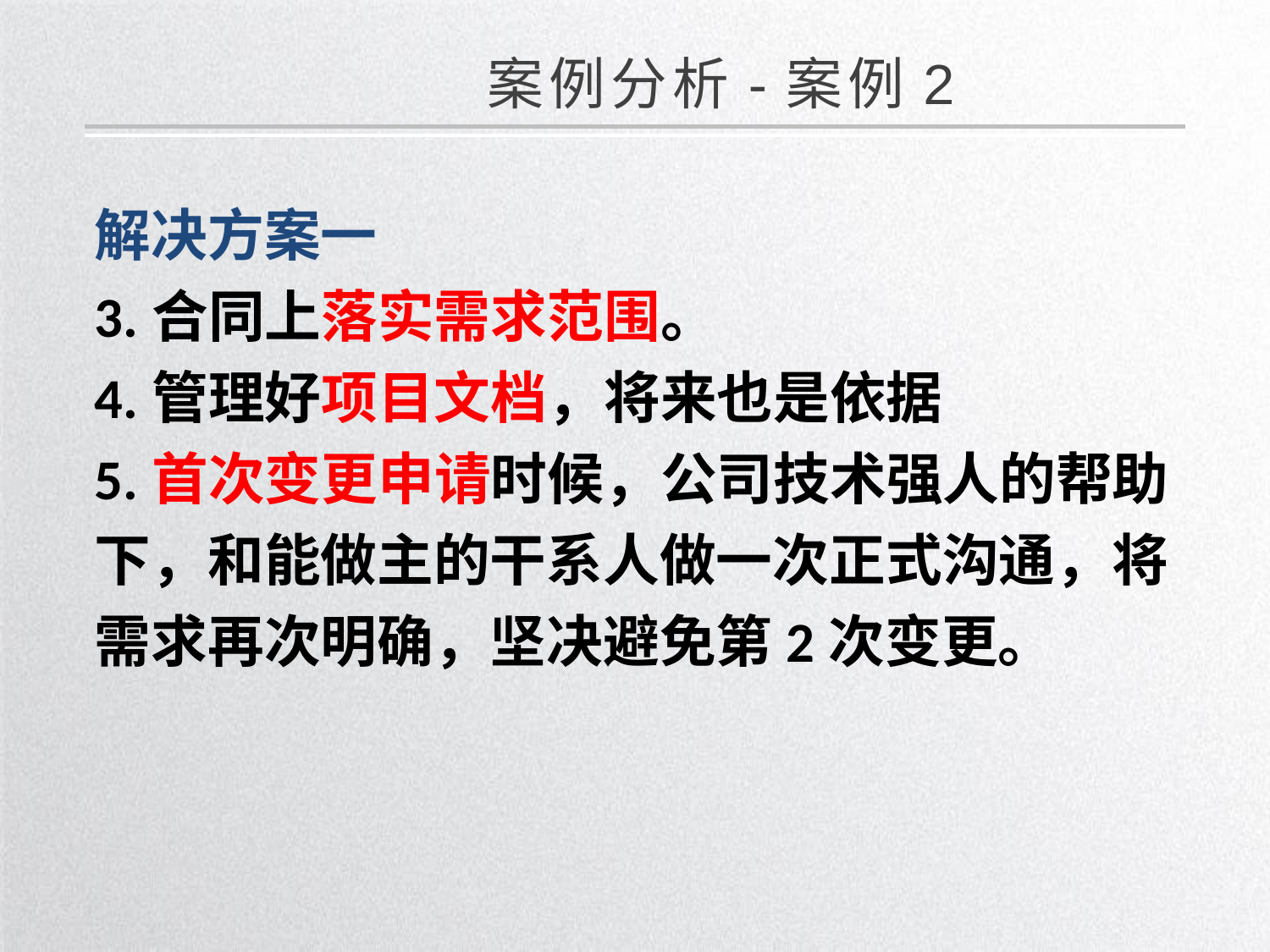

案例分析-案例2
解决方案一
3.合同上落实需求范围。
4.管理好项目文档，将来也是依据
5.首次变更申请时候，公司技术强人的帮助下，和能做主的干系人做一次正式沟通，将需求再次明确，坚决避免第2次变更。